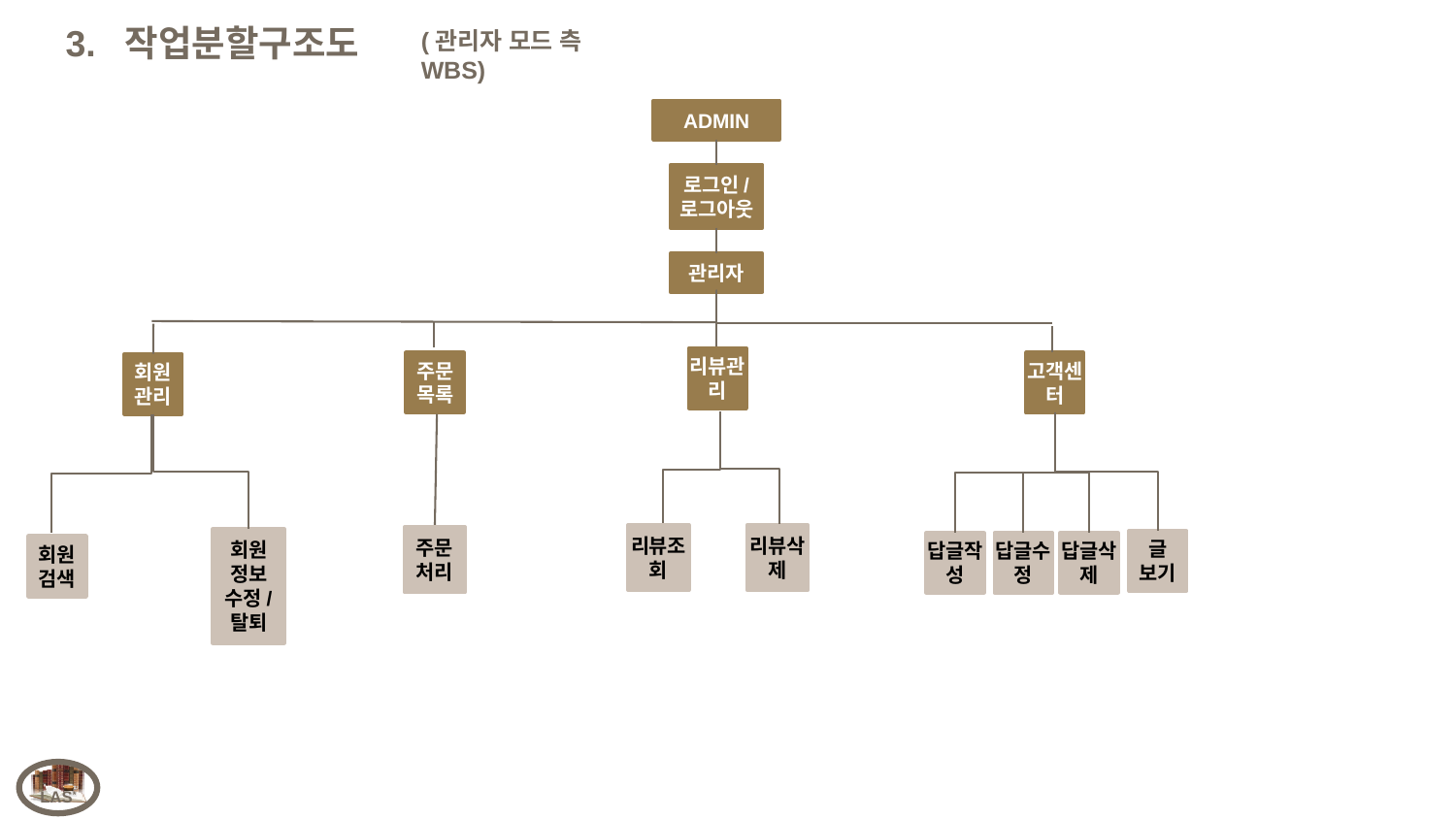

3.  작업분할구조도
(관리자 모드 측 WBS)
ADMIN
로그인/
로그아웃
관리자
리뷰관리
주문
목록
고객센터
회원
관리
리뷰조회
리뷰삭제
주문
처리
회원
정보
수정/
탈퇴
글
보기
답글삭제
답글작성
답글수정
회원
검색
7